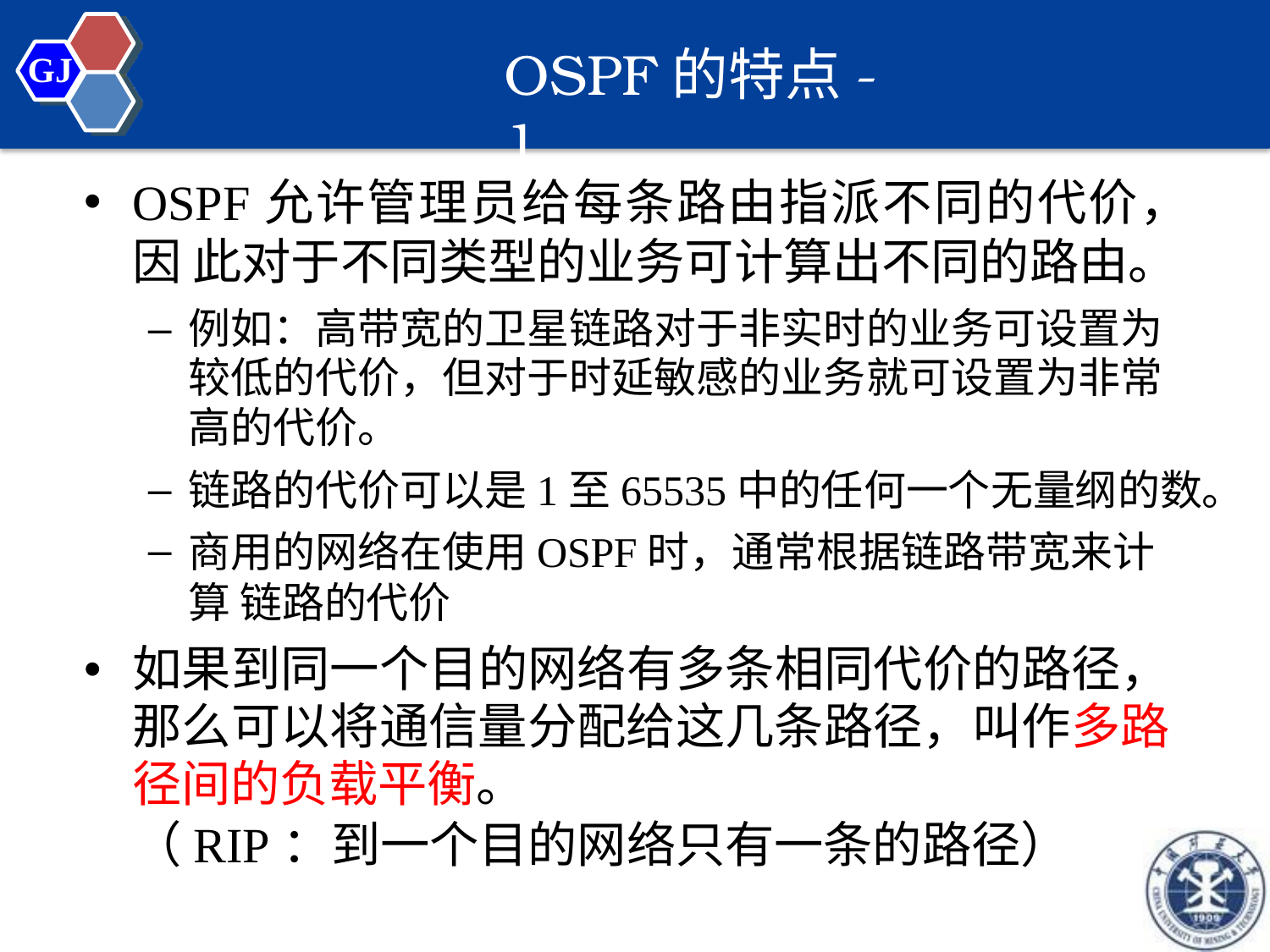

# OSPF的特点-1
GJ
OSPF允许管理员给每条路由指派不同的代价，因 此对于不同类型的业务可计算出不同的路由。
例如：高带宽的卫星链路对于非实时的业务可设置为 较低的代价，但对于时延敏感的业务就可设置为非常 高的代价。
链路的代价可以是1至65535中的任何一个无量纲的数。
商用的网络在使用OSPF时，通常根据链路带宽来计算 链路的代价
如果到同一个目的网络有多条相同代价的路径， 那么可以将通信量分配给这几条路径，叫作多路 径间的负载平衡。
（RIP：到一个目的网络只有一条的路径）